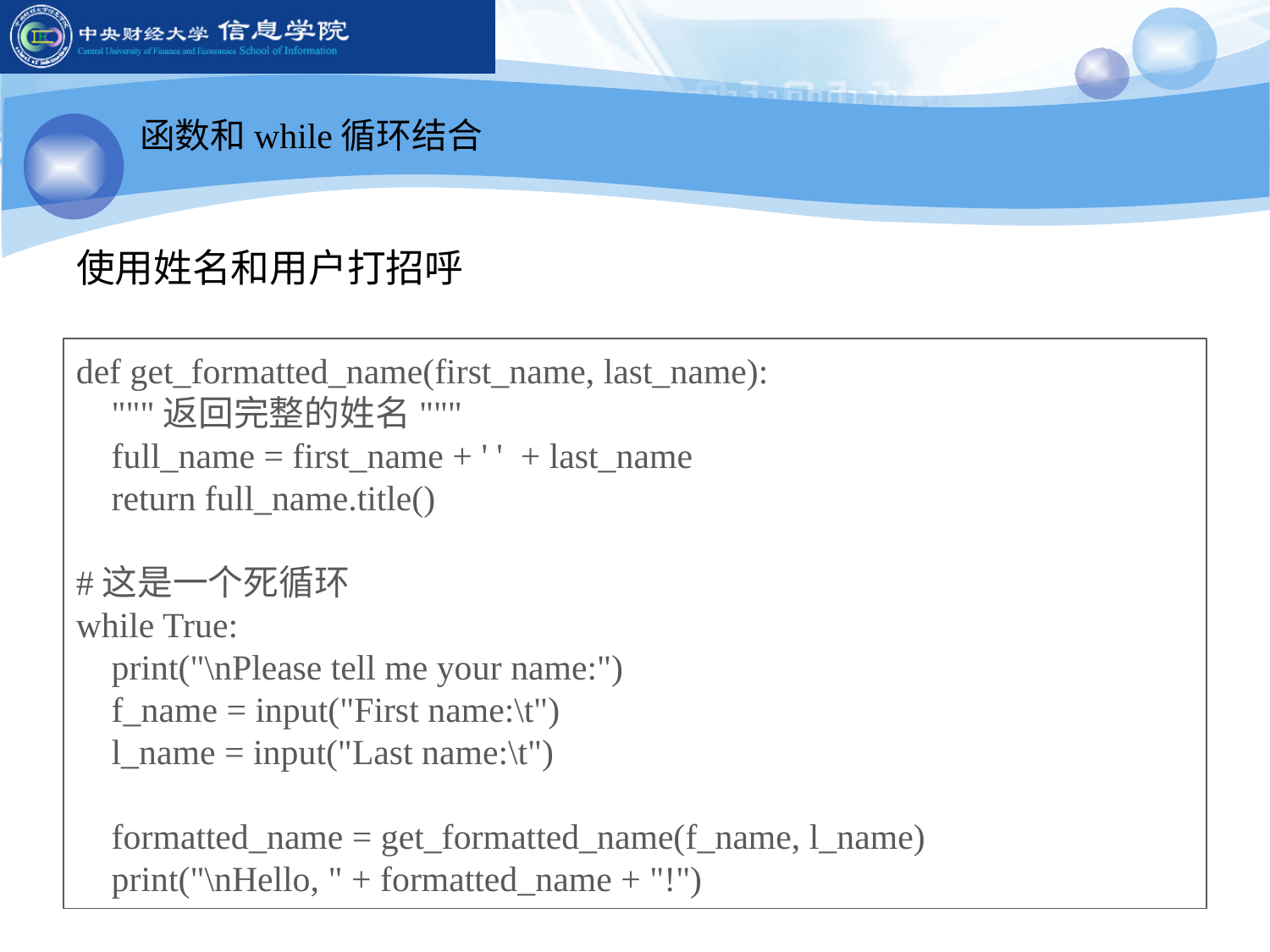

函数和while循环结合
使用姓名和用户打招呼
def get_formatted_name(first_name, last_name):
    """返回完整的姓名"""
    full_name = first_name + ' '  + last_name
    return full_name.title()

#这是一个死循环
while True:
    print("\nPlease tell me your name:")
    f_name = input("First name:\t")
    l_name = input("Last name:\t")

    formatted_name = get_formatted_name(f_name, l_name)
    print("\nHello, " + formatted_name + "!")